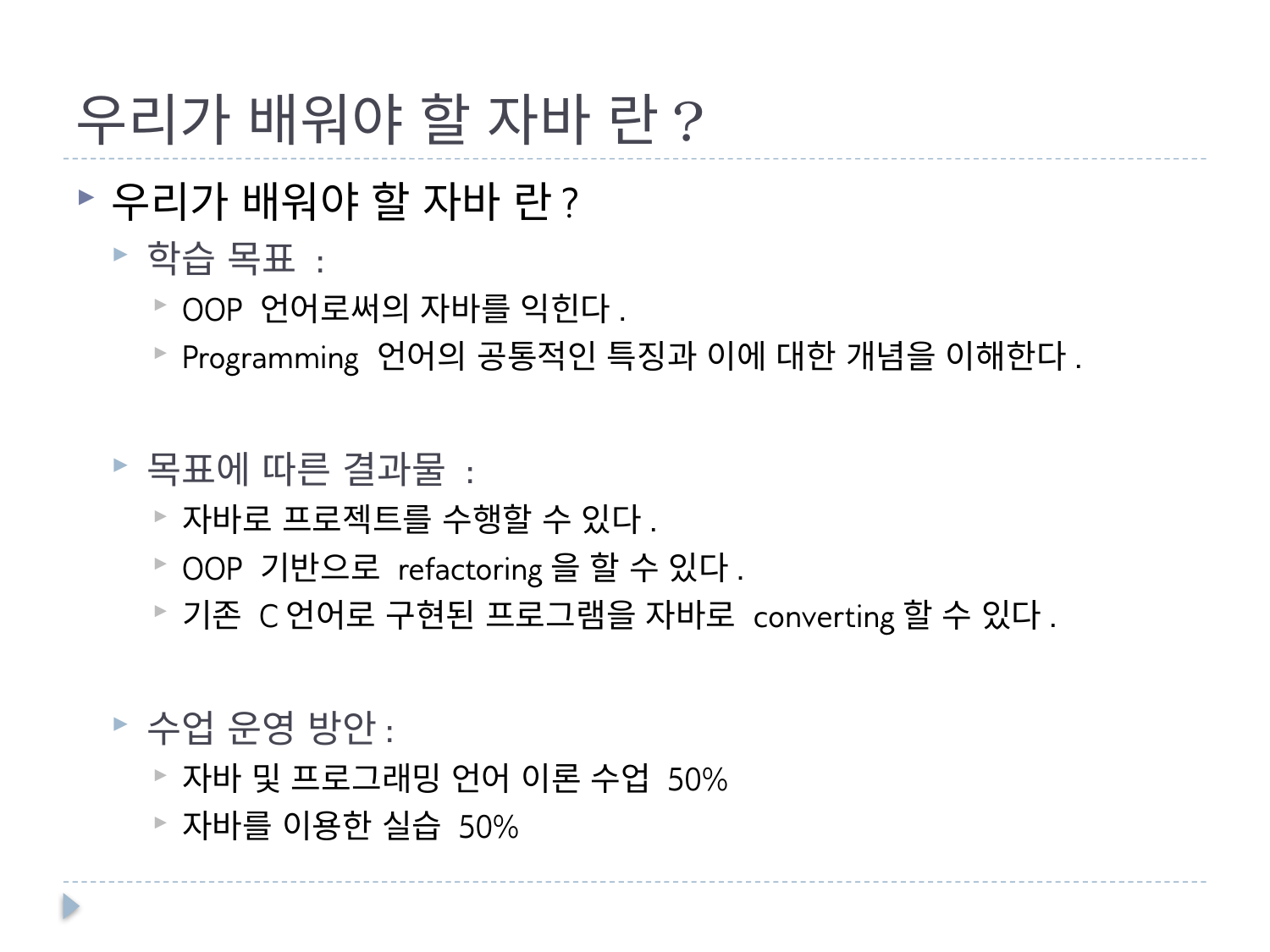

# 우리가 배워야 할 자바 란?
우리가 배워야 할 자바 란?
학습 목표 :
OOP 언어로써의 자바를 익힌다.
Programming 언어의 공통적인 특징과 이에 대한 개념을 이해한다.

목표에 따른 결과물 :
자바로 프로젝트를 수행할 수 있다.
OOP 기반으로 refactoring을 할 수 있다.
기존 C언어로 구현된 프로그램을 자바로 converting할 수 있다.

수업 운영 방안:
자바 및 프로그래밍 언어 이론 수업 50%
자바를 이용한 실습 50%